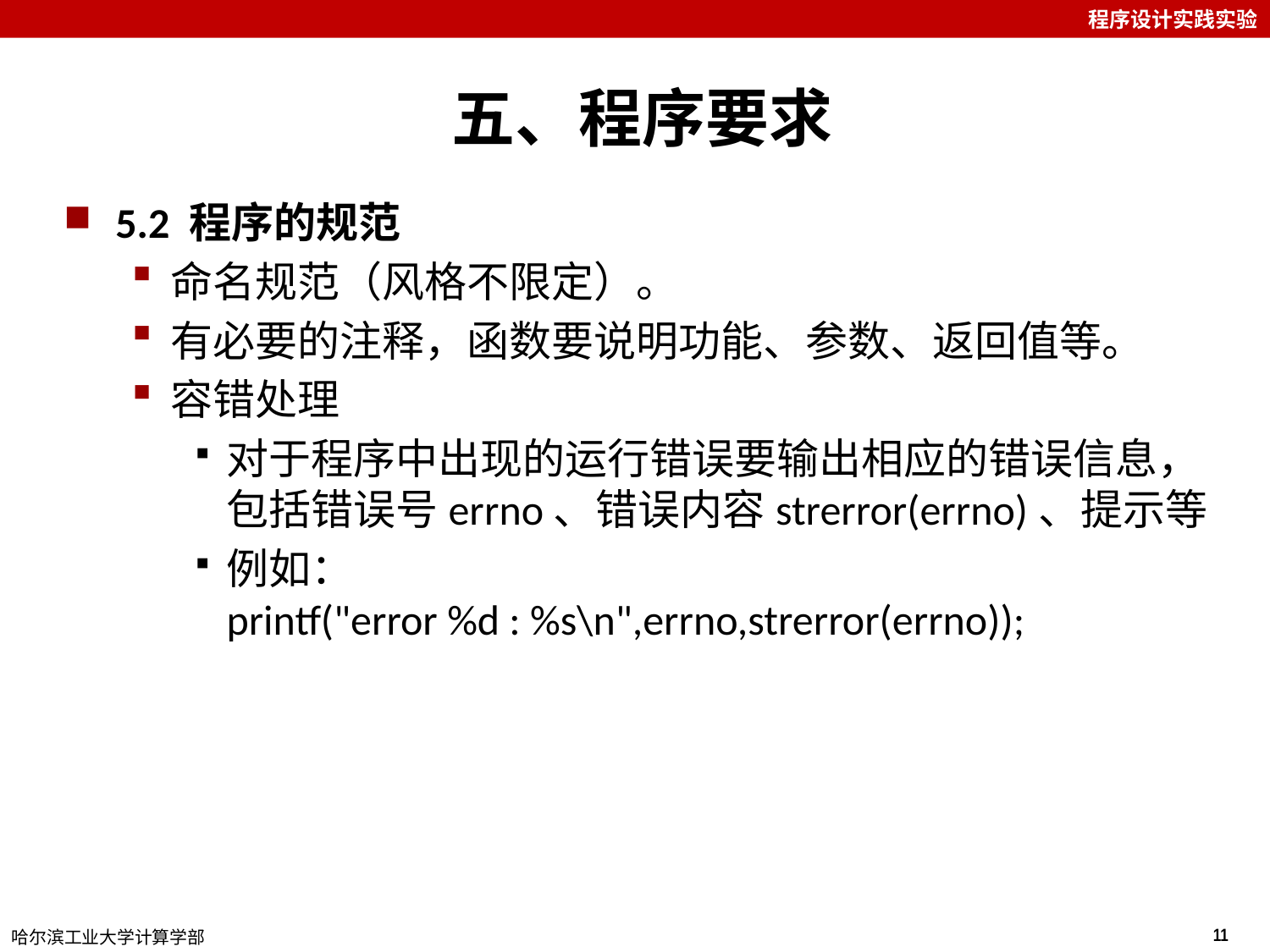

# 五、程序要求
5.2 程序的规范
命名规范（风格不限定）。
有必要的注释，函数要说明功能、参数、返回值等。
容错处理
对于程序中出现的运行错误要输出相应的错误信息，包括错误号errno、错误内容strerror(errno)、提示等
例如：
printf("error %d : %s\n",errno,strerror(errno));